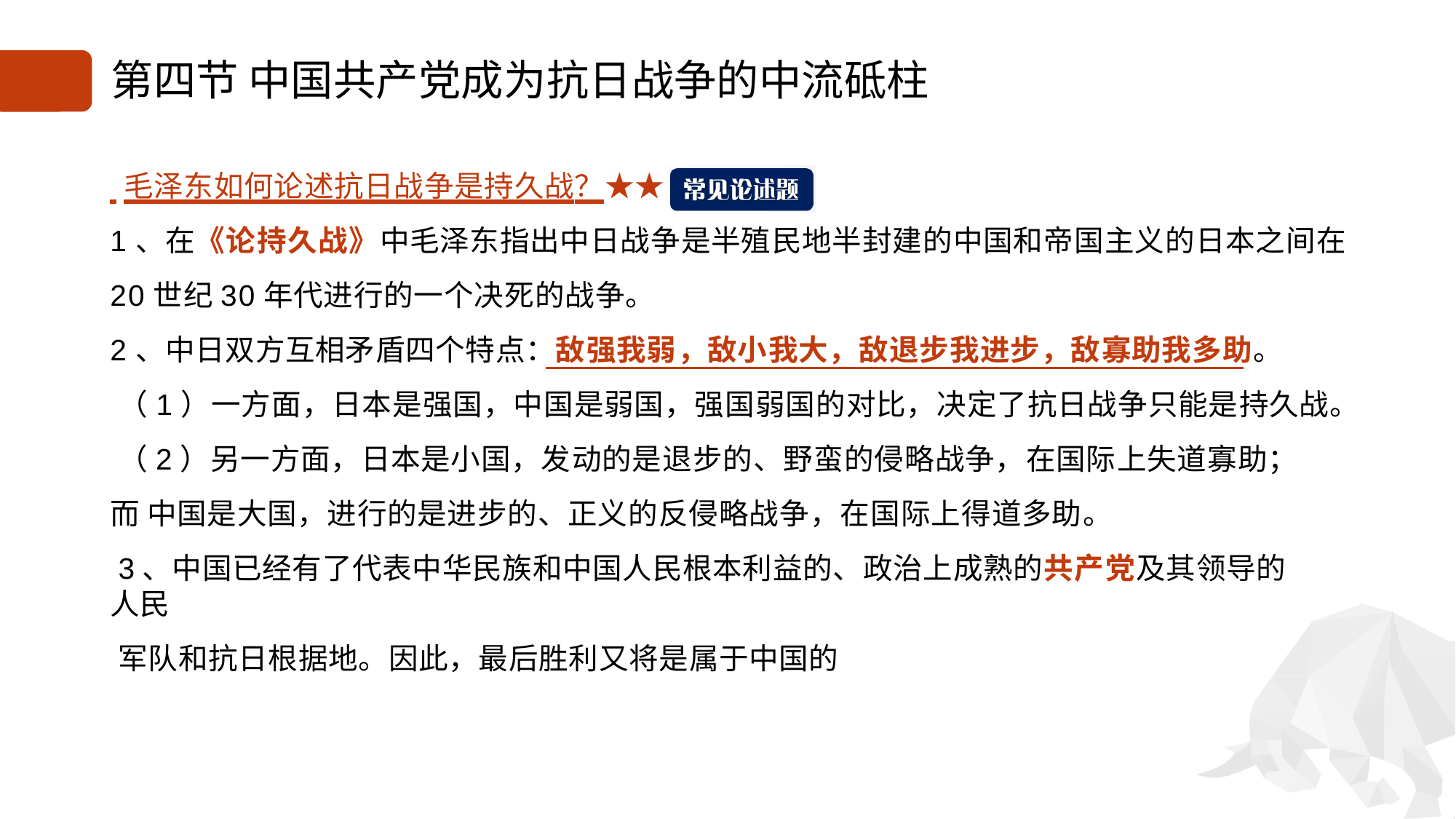

# 第四节 中国共产党成为抗日战争的中流砥柱
 毛泽东如何论述抗日战争是持久战？★★
1、在《论持久战》中毛泽东指出中日战争是半殖民地半封建的中国和帝国主义的日本之间在
20世纪30年代进行的一个决死的战争。
2、中日双方互相矛盾四个特点：敌强我弱，敌小我大，敌退步我进步，敌寡助我多助。
（1）一方面，日本是强国，中国是弱国，强国弱国的对比，决定了抗日战争只能是持久战。
（2）另一方面，日本是小国，发动的是退步的、野蛮的侵略战争，在国际上失道寡助；而 中国是大国，进行的是进步的、正义的反侵略战争，在国际上得道多助。
3、中国已经有了代表中华民族和中国人民根本利益的、政治上成熟的共产党及其领导的人民
军队和抗日根据地。因此，最后胜利又将是属于中国的